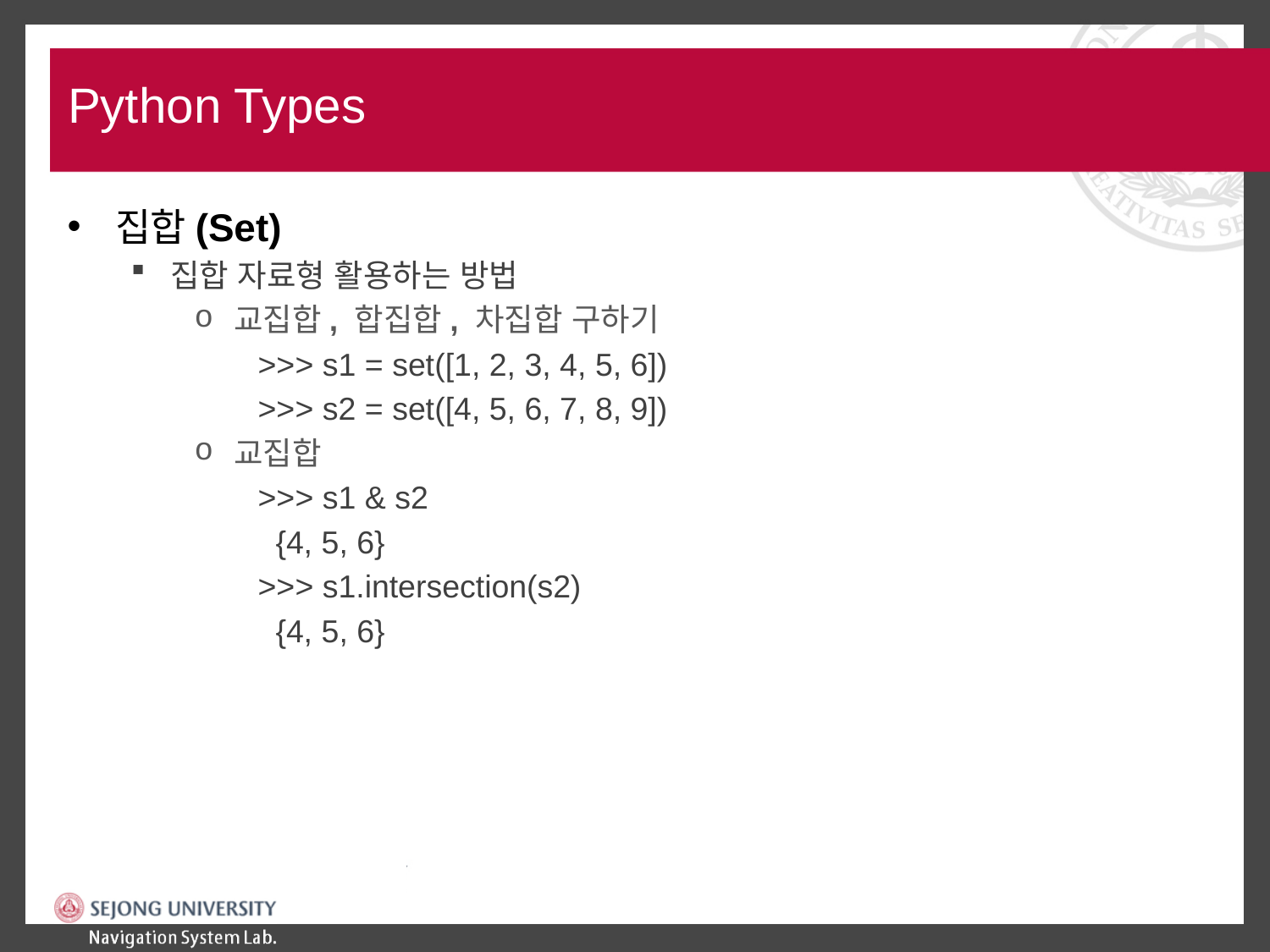

# Python Types
집합(Set)
집합 자료형 활용하는 방법
교집합, 합집합, 차집합 구하기
>>> s1 = set([1, 2, 3, 4, 5, 6])
>>> s2 = set([4, 5, 6, 7, 8, 9])
교집합
>>> s1 & s2
  {4, 5, 6}
>>> s1.intersection(s2)
  {4, 5, 6}